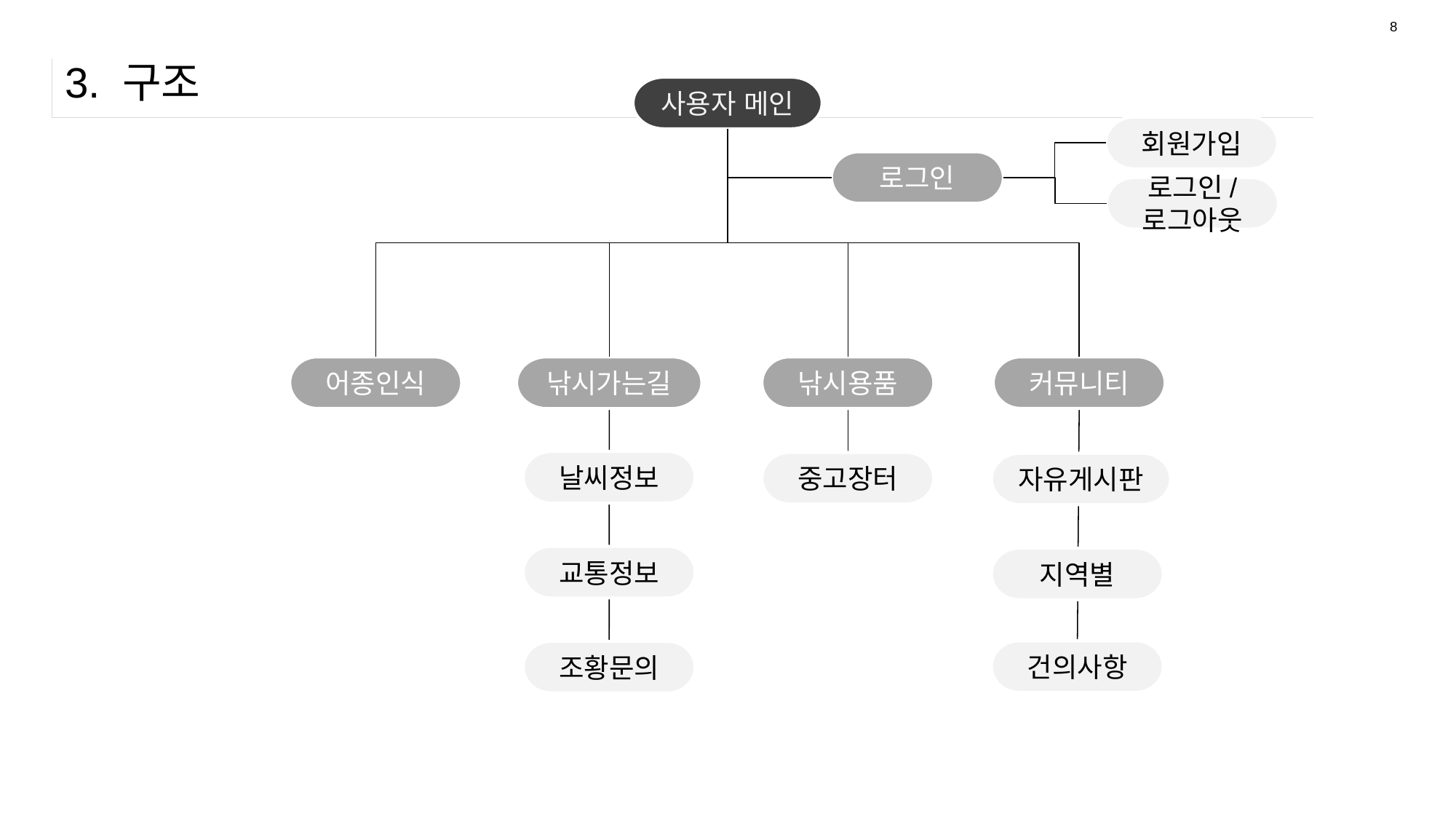

8
# 3. 구조
사용자 메인
회원가입
로그인
로그인/
로그아웃
어종인식
낚시가는길
낚시용품
커뮤니티
날씨정보
중고장터
자유게시판
교통정보
지역별
건의사항
조황문의